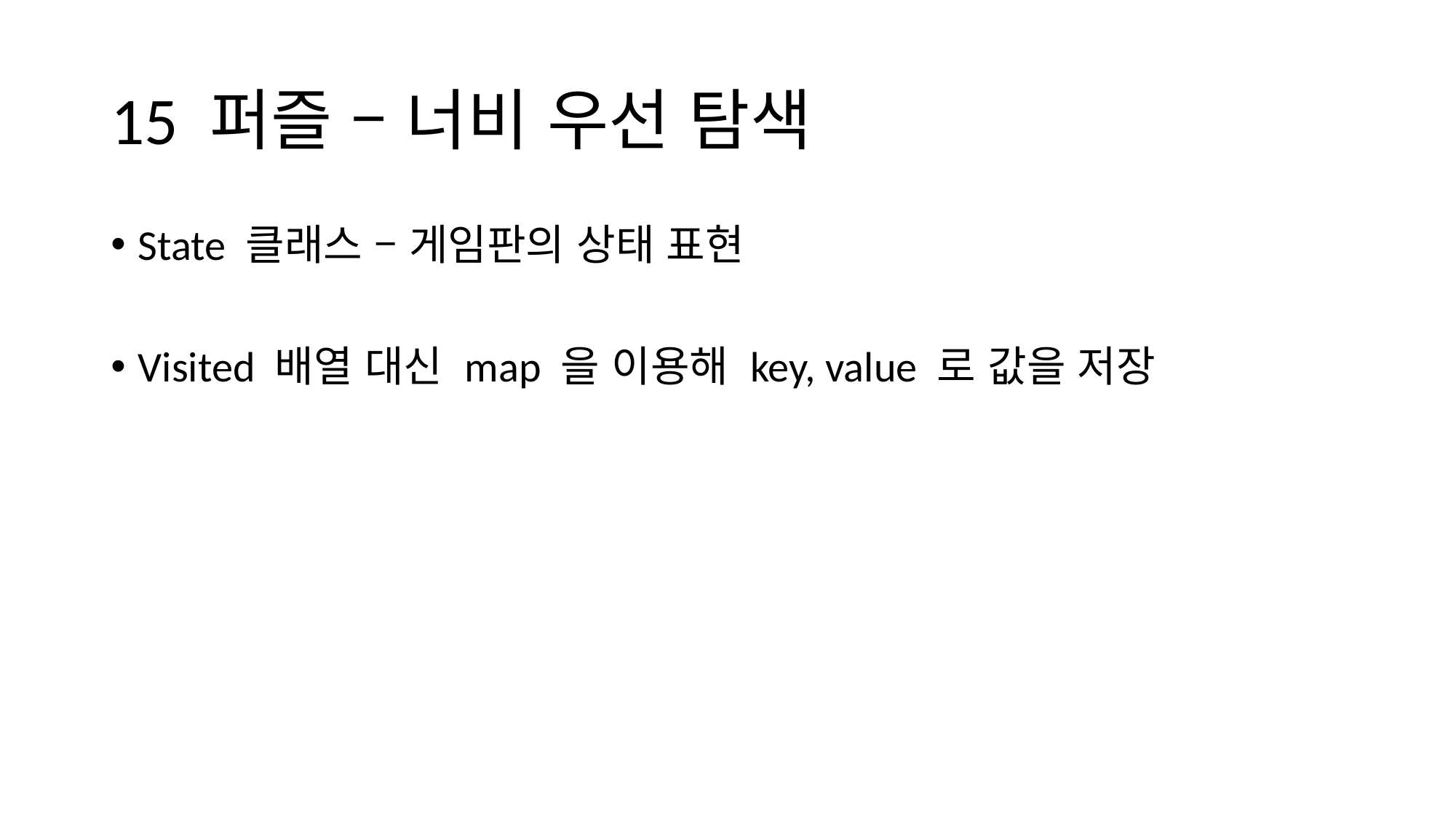

# 15 퍼즐 – 너비 우선 탐색
State 클래스 – 게임판의 상태 표현

Visited 배열 대신 map 을 이용해 key, value 로 값을 저장